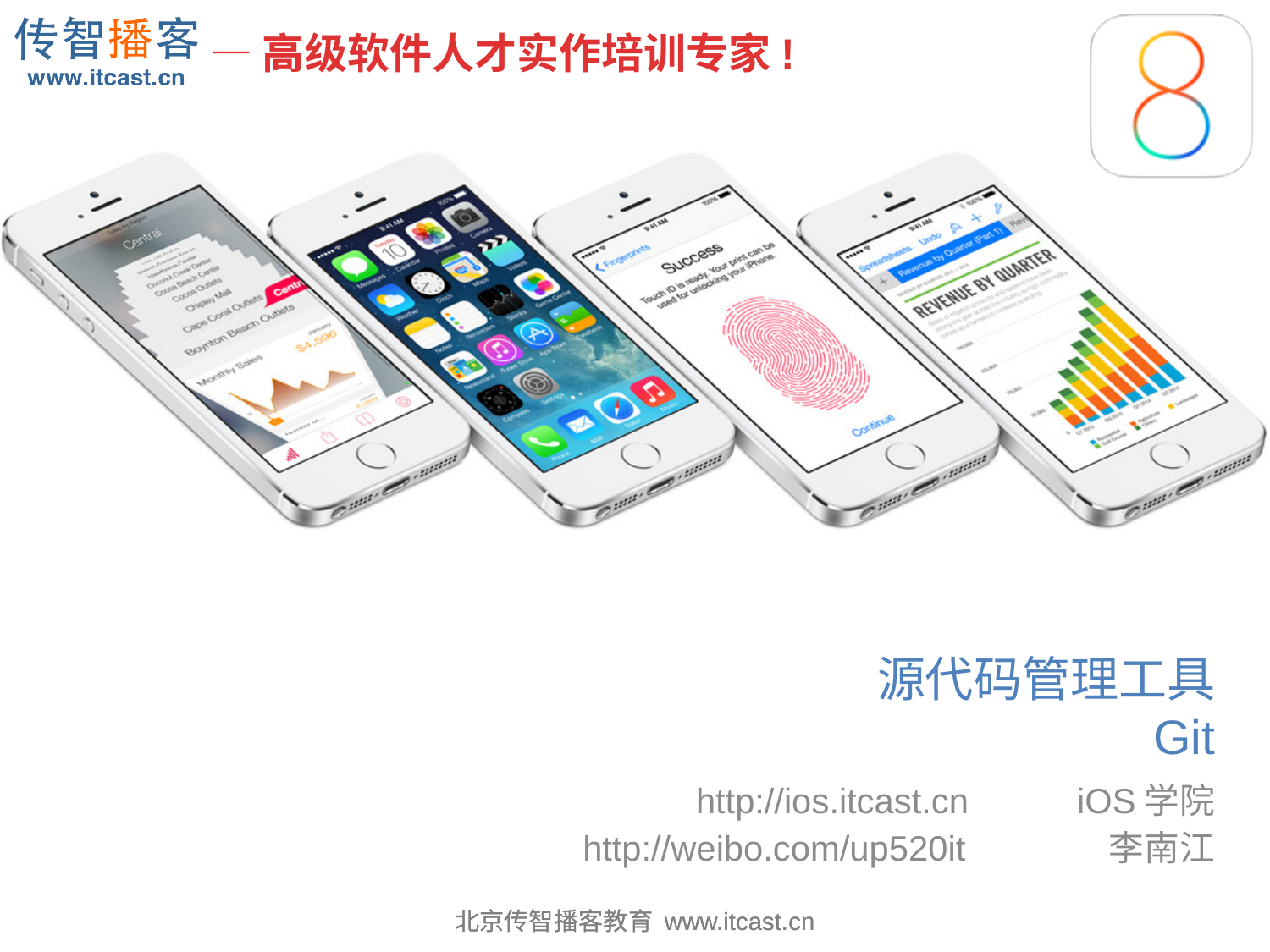

# 源代码管理工具 Git
http://ios.itcast.cn	iOS学院
http://weibo.com/up520it   	 李南江